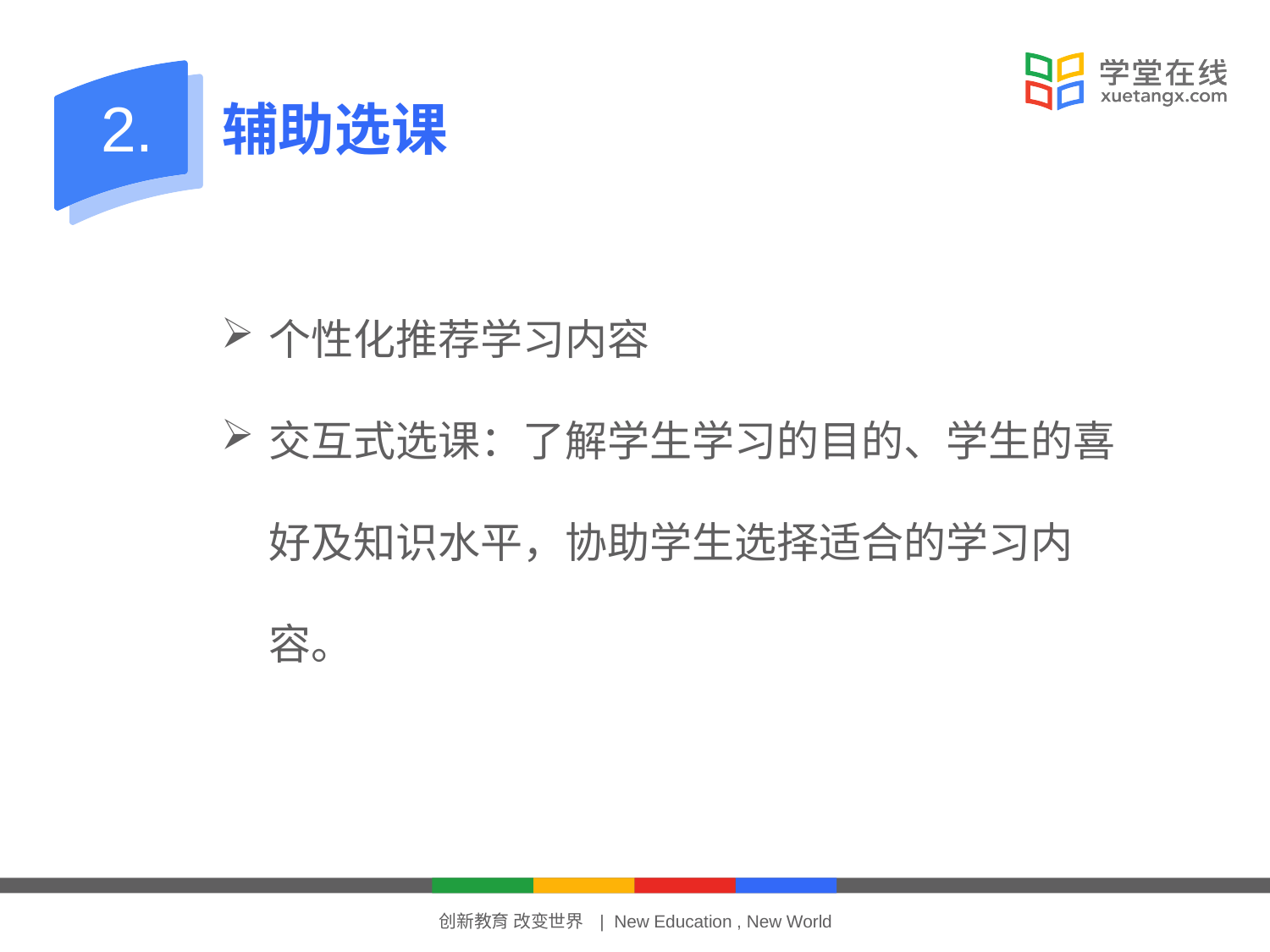

2.
辅助选课
个性化推荐学习内容
交互式选课：了解学生学习的目的、学生的喜好及知识水平，协助学生选择适合的学习内容。